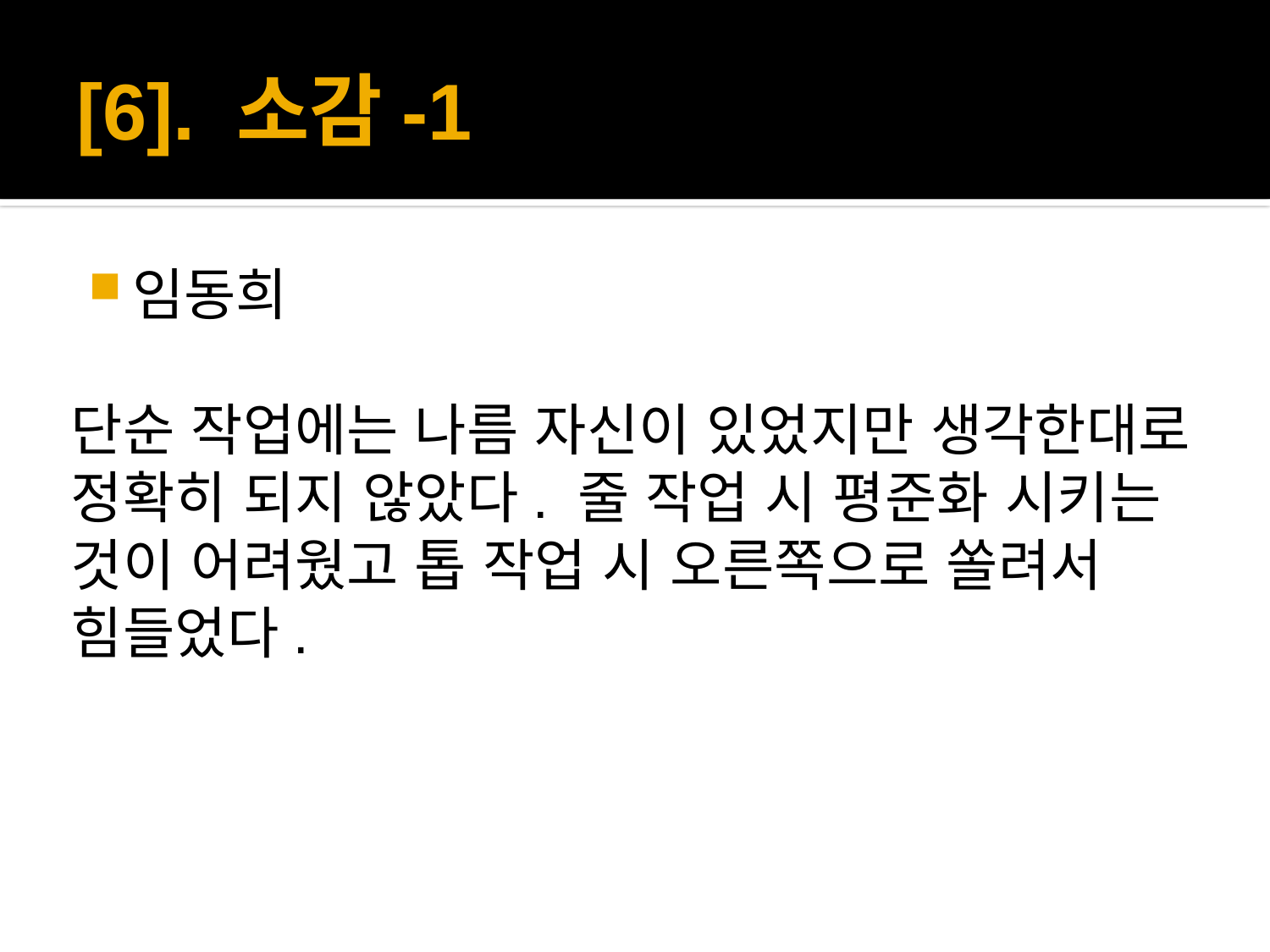

# [6]. 소감-1
임동희

단순 작업에는 나름 자신이 있었지만 생각한대로 정확히 되지 않았다. 줄 작업 시 평준화 시키는 것이 어려웠고 톱 작업 시 오른쪽으로 쏠려서 힘들었다.